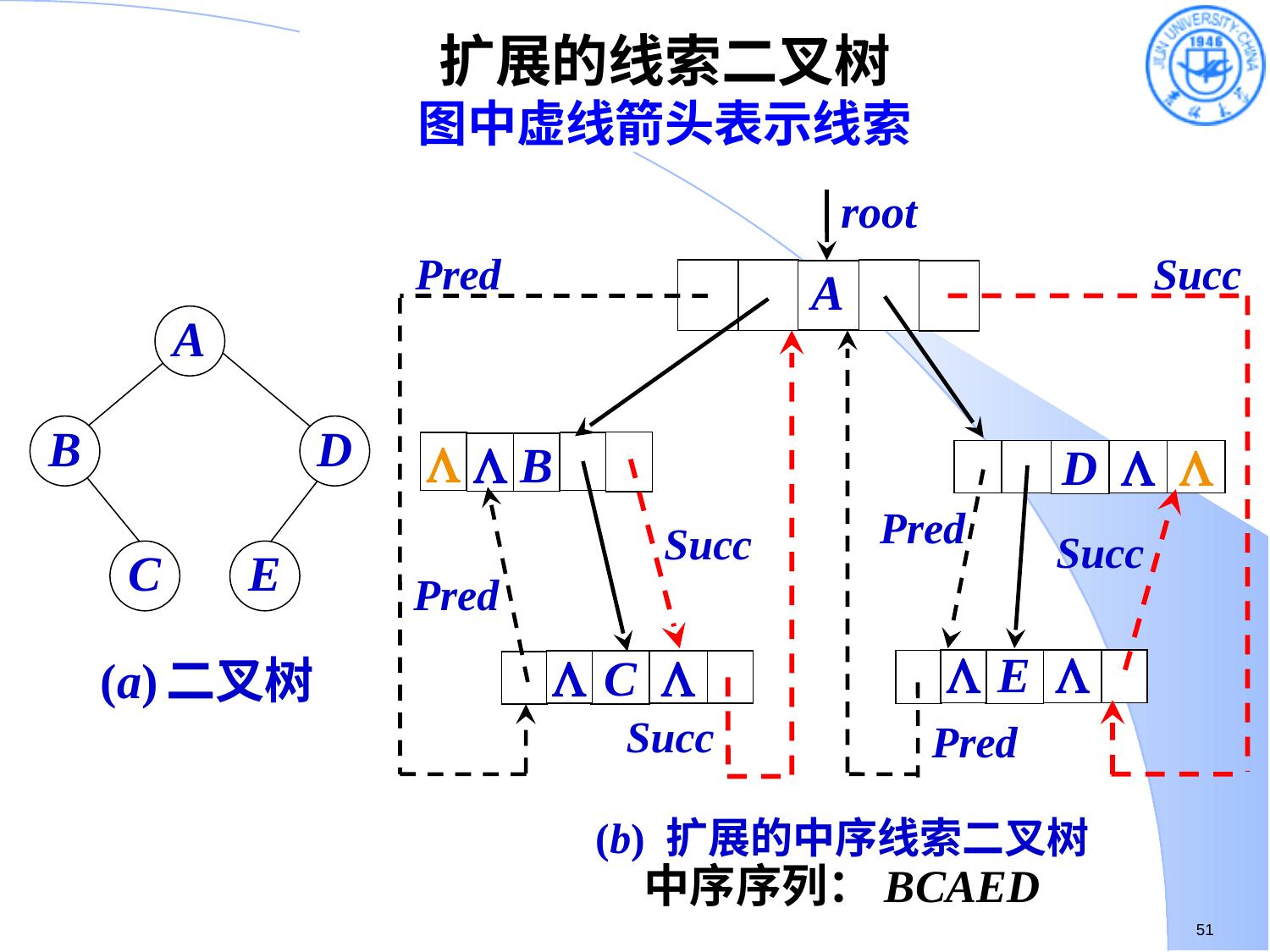

扩展的线索二叉树
图中虚线箭头表示线索

root
Pred
Succ

A

Λ

Λ
B

D
Λ
Λ

Pred
Succ
Succ
Pred
Λ
E
Λ

Λ
C
Λ

Succ
Pred

(b) 扩展的中序线索二叉树
中序序列：BCAED
A

B
D

C
E
(a) 二叉树